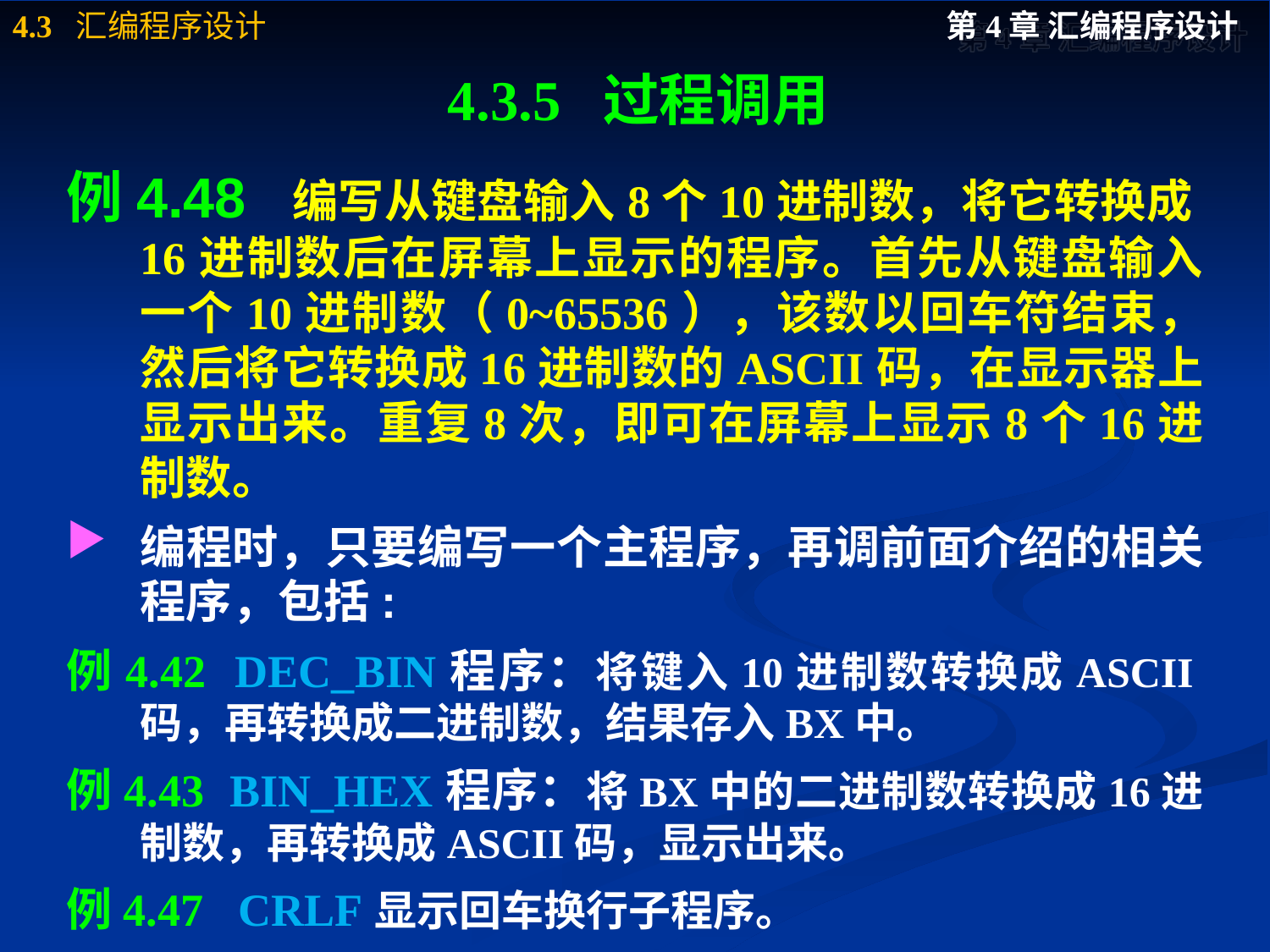

# 4.3.5  过程调用
例4.48  编写从键盘输入8个10进制数，将它转换成16进制数后在屏幕上显示的程序。首先从键盘输入一个10进制数（0~65536），该数以回车符结束，然后将它转换成16进制数的ASCII码，在显示器上显示出来。重复8次，即可在屏幕上显示8个16进制数。
编程时，只要编写一个主程序，再调前面介绍的相关程序，包括:
例4.42  DEC_BIN程序：将键入10进制数转换成ASCII码，再转换成二进制数，结果存入BX中。
例4.43  BIN_HEX程序：将BX中的二进制数转换成16进制数，再转换成ASCII码，显示出来。
例4.47   CRLF显示回车换行子程序。